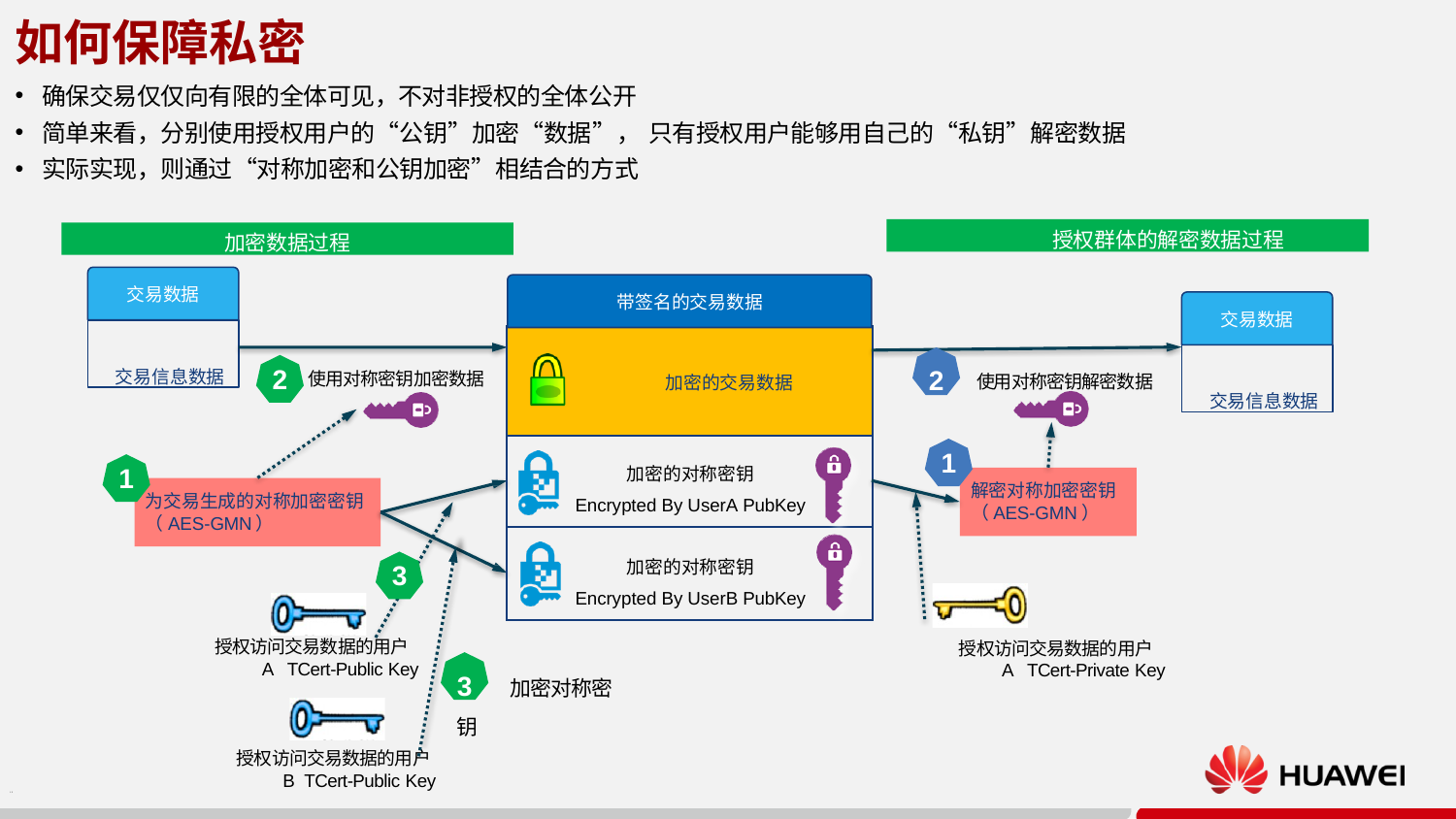

# 如何保障私密
确保交易仅仅向有限的全体可见，不对非授权的全体公开
简单来看，分别使用授权用户的“公钥”加密“数据”，只有授权用户能够用自己的“私钥”解密数据
实际实现，则通过“对称加密和公钥加密”相结合的方式
授权群体的解密数据过程
加密数据过程

交易数据
带签名的交易数据

交易数据

交易信息数据
| 加密的交易数据 |
| --- |
| 加密的对称密钥 Encrypted By UserA PubKey |
| 加密的对称密钥 Encrypted By UserB PubKey |

交易信息数据

2	使用对称密钥解密数据
2
使用对称密钥加密数据

1

1

解密对称加密密钥
（AES-GMN）

为交易生成的对称加密密钥
（AES-GMN）

3

授权访问交易数据的用户A  TCert-Public Key
授权访问交易数据的用户A  TCert-Private Key

3	加密对称密钥

授权访问交易数据的用户B  TCert-Public Key
12